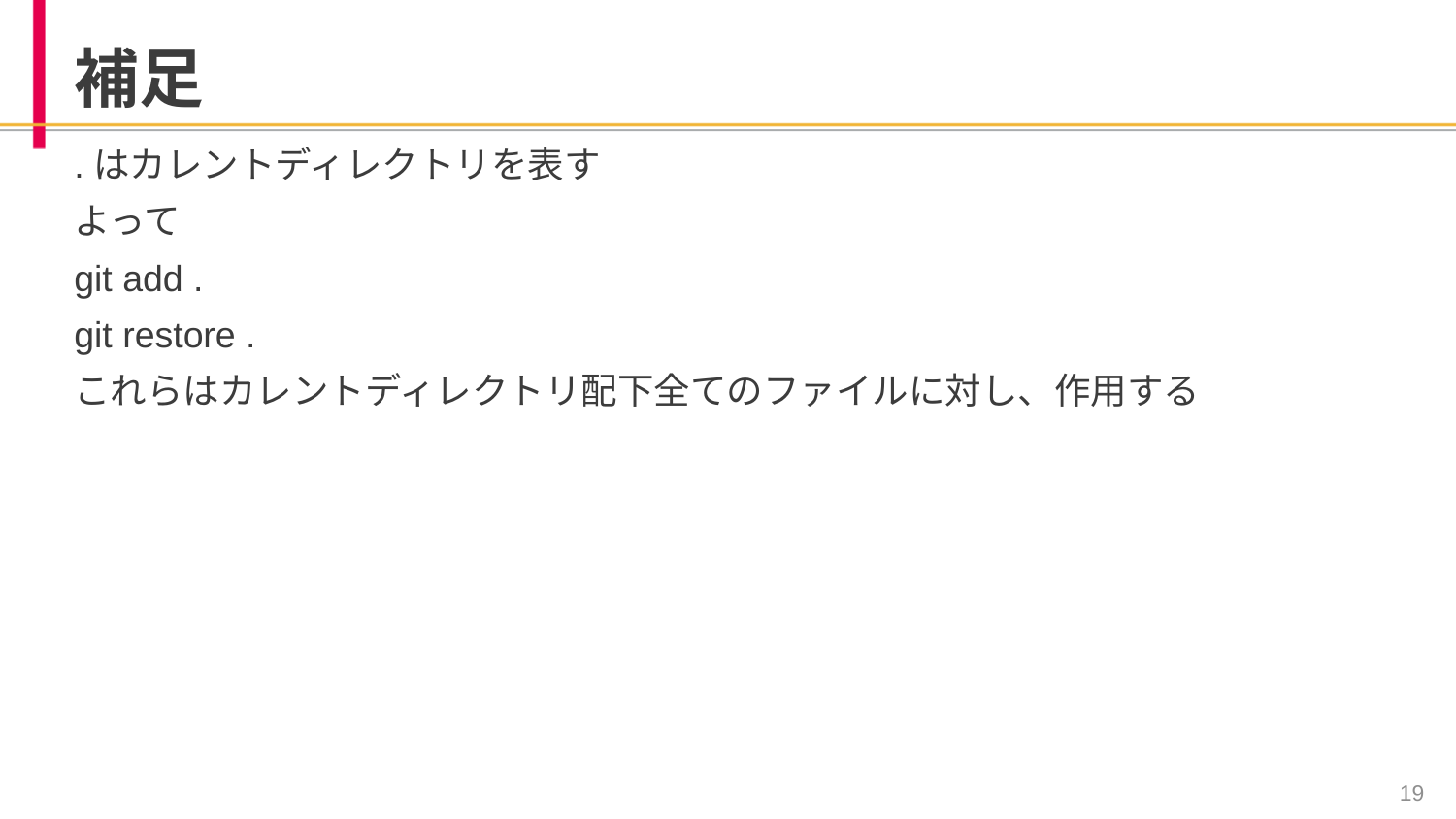

# 補足
.はカレントディレクトリを表す
よって
git add .
git restore .
これらはカレントディレクトリ配下全てのファイルに対し、作用する
19